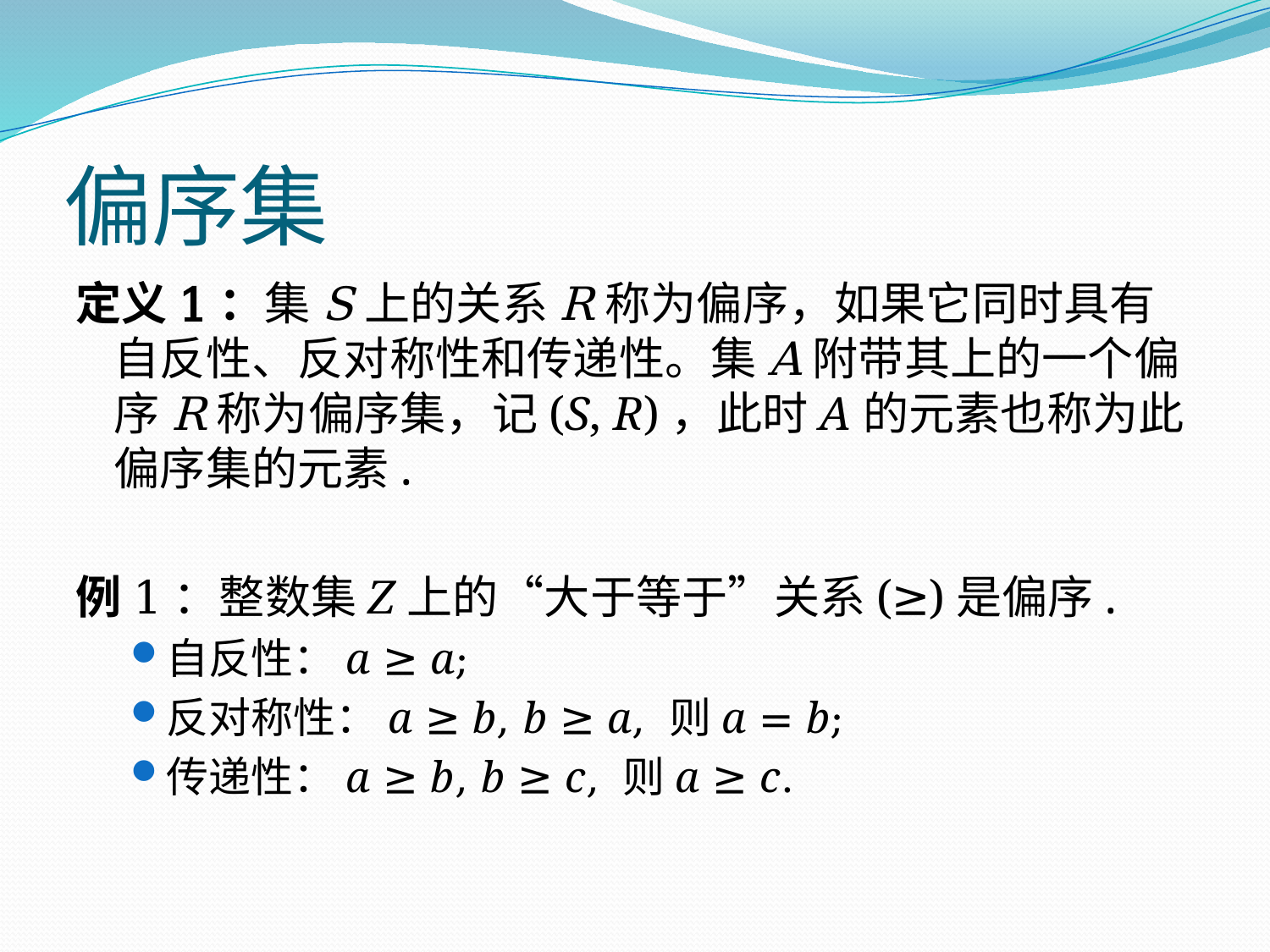

# 偏序集
定义1：集S上的关系R称为偏序，如果它同时具有自反性、反对称性和传递性。集A附带其上的一个偏序R称为偏序集，记(S, R)，此时A的元素也称为此偏序集的元素.

例1：整数集Z上的“大于等于”关系(≥)是偏序.
自反性：a ≥ a;
反对称性：a ≥ b, b ≥ a, 则a = b;
传递性：a ≥ b, b ≥ c, 则a ≥ c.